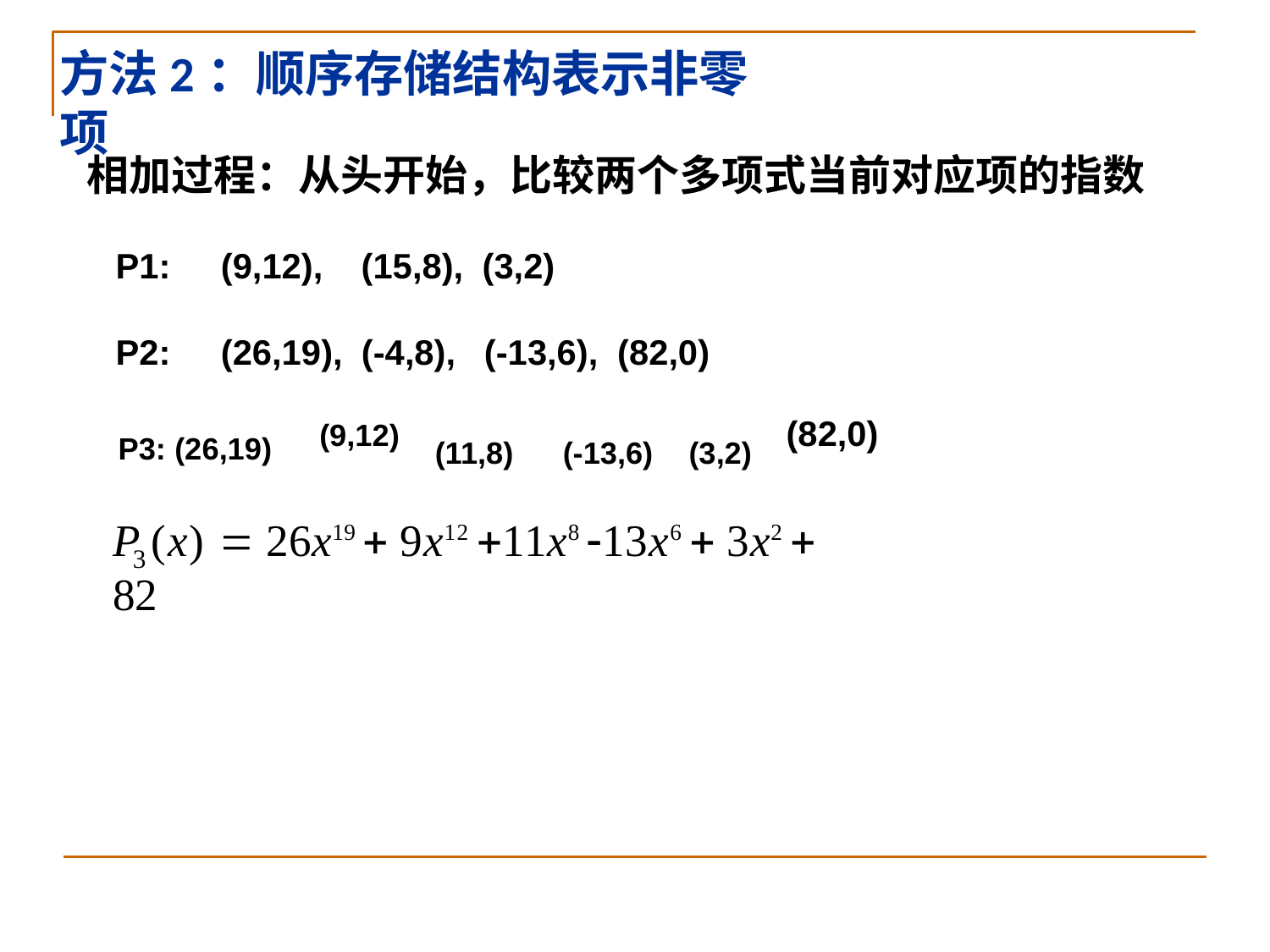

# 方法2：顺序存储结构表示非零项
相加过程：从头开始，比较两个多项式当前对应项的指数

P1:	(9,12),	(15,8),	(3,2)

P2:	(26,19),	(-4,8),	(-13,6),	(82,0)
(9,12)
P3: (26,19)
(11,8)
	(-13,6)
	(3,2)
(82,0)
P (x) = 26x19 + 9x12 +11x8 −13x6 + 3x2 + 82
3